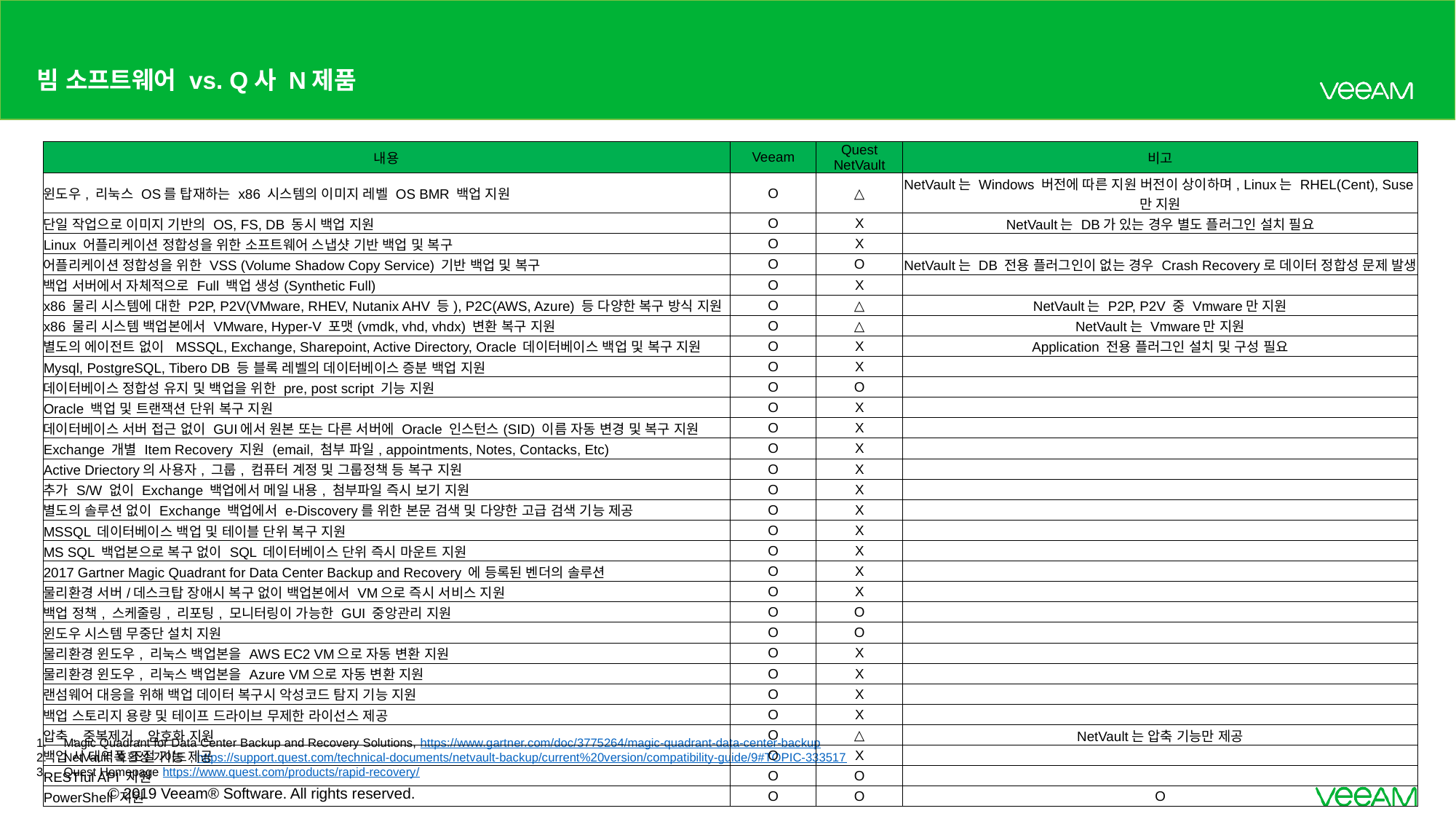

# 빔 소프트웨어 vs. Q사 N제품
| 내용 | Veeam | Quest NetVault | 비고 |
| --- | --- | --- | --- |
| 윈도우, 리눅스 OS를 탑재하는 x86 시스템의 이미지 레벨 OS BMR 백업 지원 | O | △ | NetVault는 Windows 버전에 따른 지원 버전이 상이하며, Linux는 RHEL(Cent), Suse만 지원 |
| 단일 작업으로 이미지 기반의 OS, FS, DB 동시 백업 지원 | O | X | NetVault는 DB가 있는 경우 별도 플러그인 설치 필요 |
| Linux 어플리케이션 정합성을 위한 소프트웨어 스냅샷 기반 백업 및 복구 | O | X |  |
| 어플리케이션 정합성을 위한 VSS (Volume Shadow Copy Service) 기반 백업 및 복구 | O | O | NetVault는 DB 전용 플러그인이 없는 경우 Crash Recovery로 데이터 정합성 문제 발생 |
| 백업 서버에서 자체적으로 Full 백업 생성(Synthetic Full) | O | X |  |
| x86 물리 시스템에 대한 P2P, P2V(VMware, RHEV, Nutanix AHV 등), P2C(AWS, Azure) 등 다양한 복구 방식 지원 | O | △ | NetVault는 P2P, P2V 중 Vmware만 지원 |
| x86 물리 시스템 백업본에서 VMware, Hyper-V 포맷(vmdk, vhd, vhdx) 변환 복구 지원 | O | △ | NetVault는 Vmware만 지원 |
| 별도의 에이전트 없이 MSSQL, Exchange, Sharepoint, Active Directory, Oracle 데이터베이스 백업 및 복구 지원 | O | X | Application 전용 플러그인 설치 및 구성 필요 |
| Mysql, PostgreSQL, Tibero DB 등 블록 레벨의 데이터베이스 증분 백업 지원 | O | X |  |
| 데이터베이스 정합성 유지 및 백업을 위한 pre, post script 기능 지원 | O | O |  |
| Oracle 백업 및 트랜잭션 단위 복구 지원 | O | X |  |
| 데이터베이스 서버 접근 없이 GUI에서 원본 또는 다른 서버에 Oracle 인스턴스(SID) 이름 자동 변경 및 복구 지원 | O | X |  |
| Exchange 개별 Item Recovery 지원 (email, 첨부 파일, appointments, Notes, Contacks, Etc) | O | X |  |
| Active Driectory의 사용자, 그룹, 컴퓨터 계정 및 그룹정책 등 복구 지원 | O | X |  |
| 추가 S/W 없이 Exchange 백업에서 메일 내용, 첨부파일 즉시 보기 지원 | O | X |  |
| 별도의 솔루션 없이 Exchange 백업에서 e-Discovery를 위한 본문 검색 및 다양한 고급 검색 기능 제공 | O | X |  |
| MSSQL 데이터베이스 백업 및 테이블 단위 복구 지원 | O | X |  |
| MS SQL 백업본으로 복구 없이 SQL 데이터베이스 단위 즉시 마운트 지원 | O | X |  |
| 2017 Gartner Magic Quadrant for Data Center Backup and Recovery 에 등록된 벤더의 솔루션 | O | X |  |
| 물리환경 서버/데스크탑 장애시 복구 없이 백업본에서 VM으로 즉시 서비스 지원 | O | X |  |
| 백업 정책, 스케줄링, 리포팅, 모니터링이 가능한 GUI 중앙관리 지원 | O | O |  |
| 윈도우 시스템 무중단 설치 지원 | O | O |  |
| 물리환경 윈도우, 리눅스 백업본을 AWS EC2 VM으로 자동 변환 지원 | O | X |  |
| 물리환경 윈도우, 리눅스 백업본을 Azure VM으로 자동 변환 지원 | O | X |  |
| 랜섬웨어 대응을 위해 백업 데이터 복구시 악성코드 탐지 기능 지원 | O | X |  |
| 백업 스토리지 용량 및 테이프 드라이브 무제한 라이선스 제공 | O | X |  |
| 압축, 중복제거, 암호화 지원 | O | △ | NetVault는 압축 기능만 제공 |
| 백업 시 대역폭 조절 기능 제공 | O | X |  |
| RESTful API 지원 | O | O |  |
| PowerShell 지원 | O | O | O |
Magic Quadrant for Data Center Backup and Recovery Solutions, https://www.gartner.com/doc/3775264/magic-quadrant-data-center-backup
NetVault 호환성 가이드, https://support.quest.com/technical-documents/netvault-backup/current%20version/compatibility-guide/9#TOPIC-333517
Quest Homepage https://www.quest.com/products/rapid-recovery/